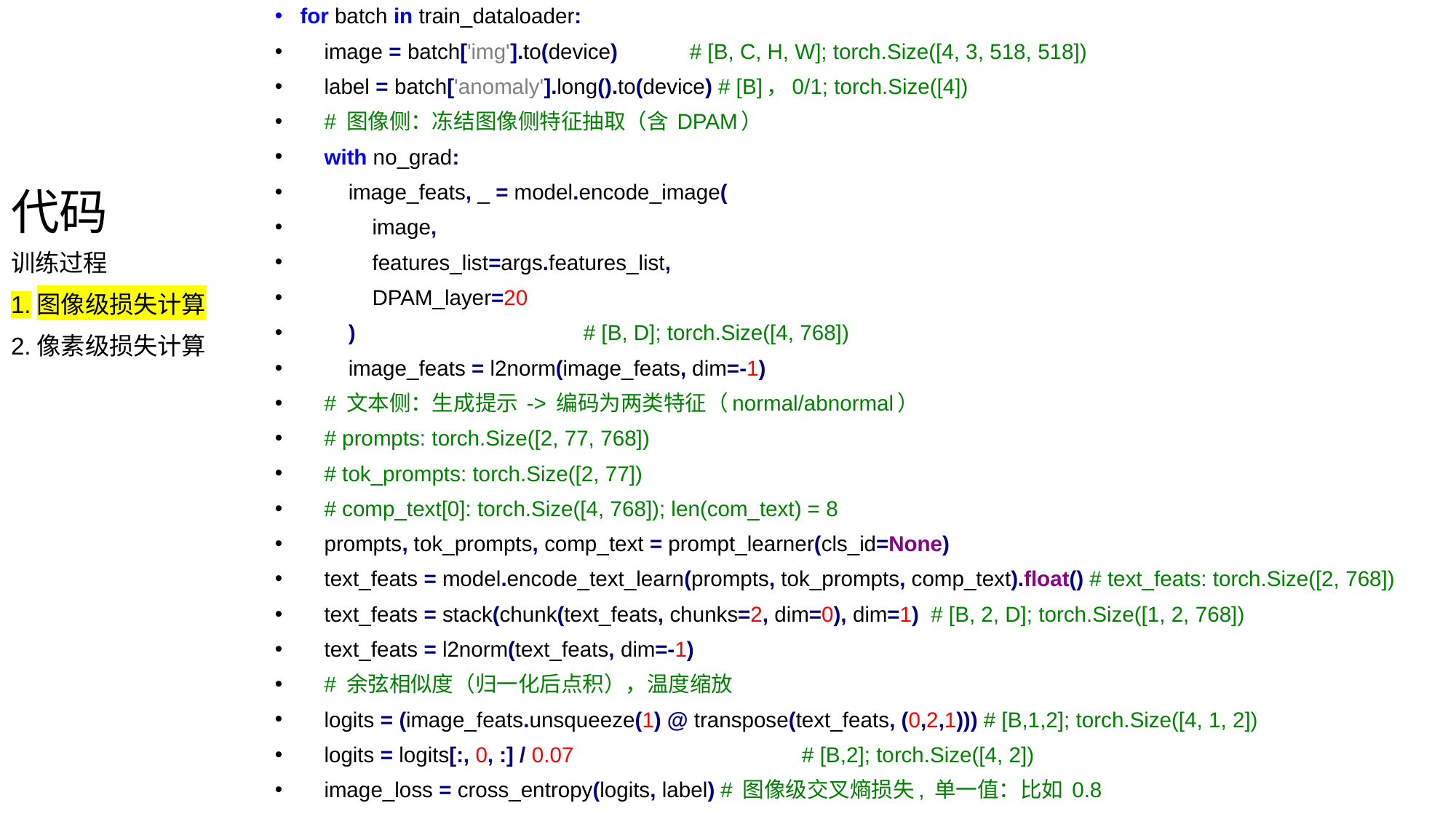

for batch in train_dataloader:
    image = batch['img'].to(device)            # [B, C, H, W]; torch.Size([4, 3, 518, 518])
    label = batch['anomaly'].long().to(device) # [B]，0/1; torch.Size([4])
    # 图像侧：冻结图像侧特征抽取（含 DPAM）
    with no_grad:
        image_feats, _ = model.encode_image(
            image,
            features_list=args.features_list,
            DPAM_layer=20
        )                                      # [B, D]; torch.Size([4, 768])
        image_feats = l2norm(image_feats, dim=-1)
    # 文本侧：生成提示 -> 编码为两类特征（normal/abnormal）
    # prompts: torch.Size([2, 77, 768])
    # tok_prompts: torch.Size([2, 77])
    # comp_text[0]: torch.Size([4, 768]); len(com_text) = 8
    prompts, tok_prompts, comp_text = prompt_learner(cls_id=None)
    text_feats = model.encode_text_learn(prompts, tok_prompts, comp_text).float() # text_feats: torch.Size([2, 768])
    text_feats = stack(chunk(text_feats, chunks=2, dim=0), dim=1)  # [B, 2, D]; torch.Size([1, 2, 768])
    text_feats = l2norm(text_feats, dim=-1)
    # 余弦相似度（归一化后点积），温度缩放
    logits = (image_feats.unsqueeze(1) @ transpose(text_feats, (0,2,1))) # [B,1,2]; torch.Size([4, 1, 2])
    logits = logits[:, 0, :] / 0.07                                      # [B,2]; torch.Size([4, 2])
    image_loss = cross_entropy(logits, label) # 图像级交叉熵损失, 单一值：比如 0.8
# 代码
训练过程
1.图像级损失计算
2.像素级损失计算